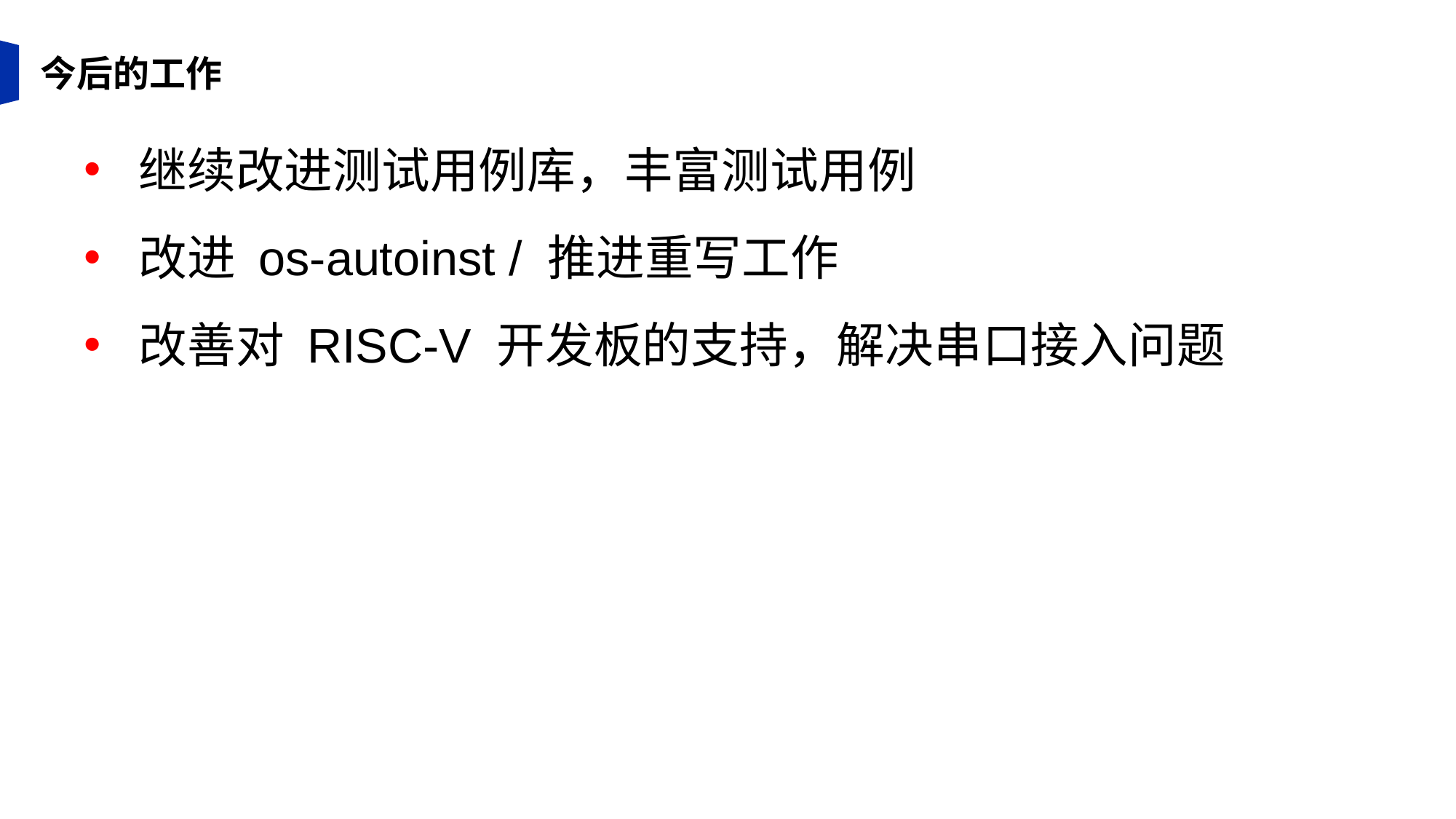

今后的工作

继续改进测试用例库，丰富测试用例
改进 os-autoinst / 推进重写工作
改善对 RISC-V 开发板的支持，解决串口接入问题